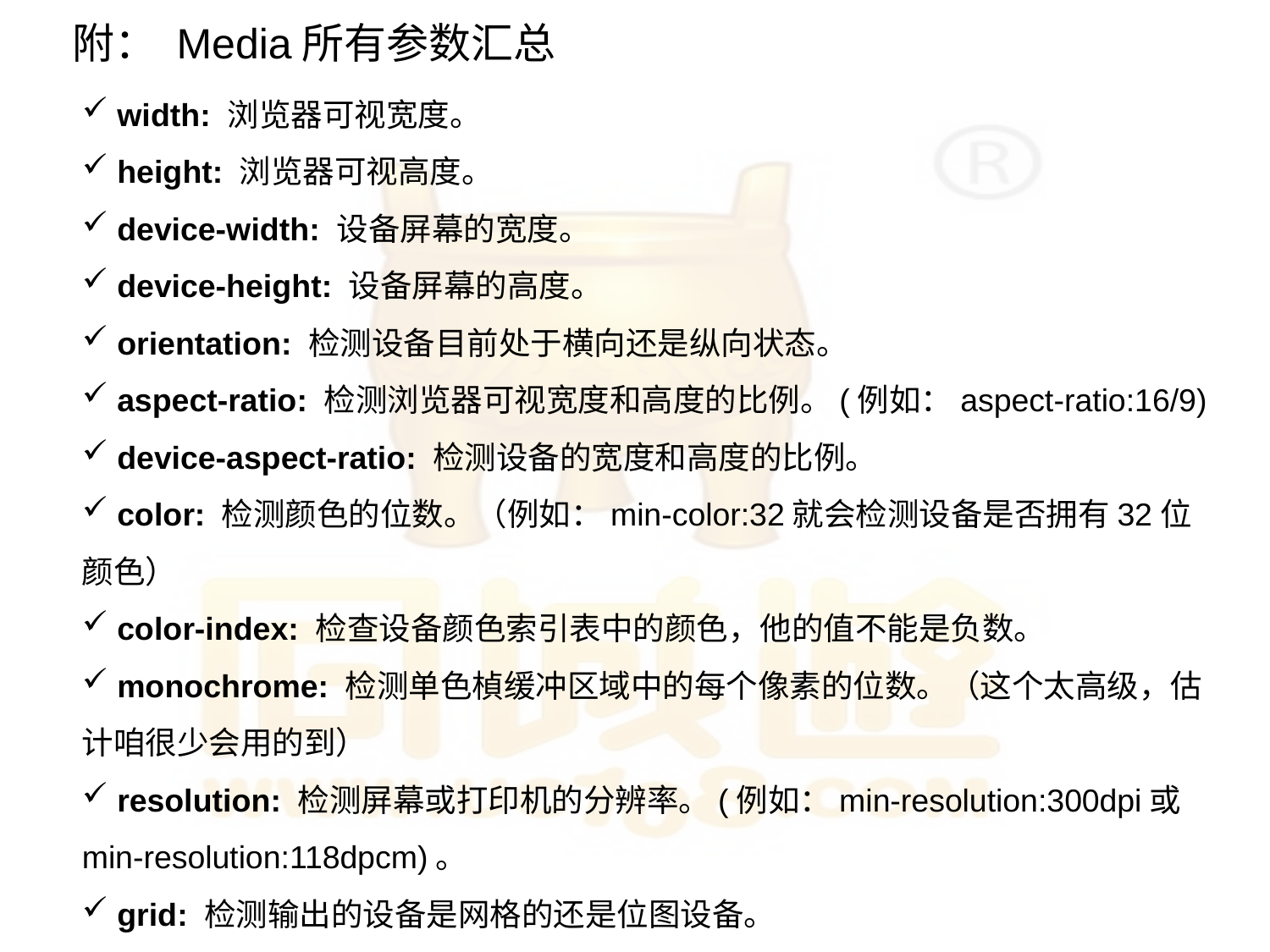

附： Media所有参数汇总

 width: 浏览器可视宽度。
 height: 浏览器可视高度。
 device-width: 设备屏幕的宽度。
 device-height: 设备屏幕的高度。
 orientation: 检测设备目前处于横向还是纵向状态。
 aspect-ratio: 检测浏览器可视宽度和高度的比例。(例如：aspect-ratio:16/9)
 device-aspect-ratio: 检测设备的宽度和高度的比例。
 color: 检测颜色的位数。（例如：min-color:32就会检测设备是否拥有32位颜色）
 color-index: 检查设备颜色索引表中的颜色，他的值不能是负数。
 monochrome: 检测单色楨缓冲区域中的每个像素的位数。（这个太高级，估计咱很少会用的到）
 resolution: 检测屏幕或打印机的分辨率。(例如：min-resolution:300dpi或min-resolution:118dpcm)。
 grid: 检测输出的设备是网格的还是位图设备。